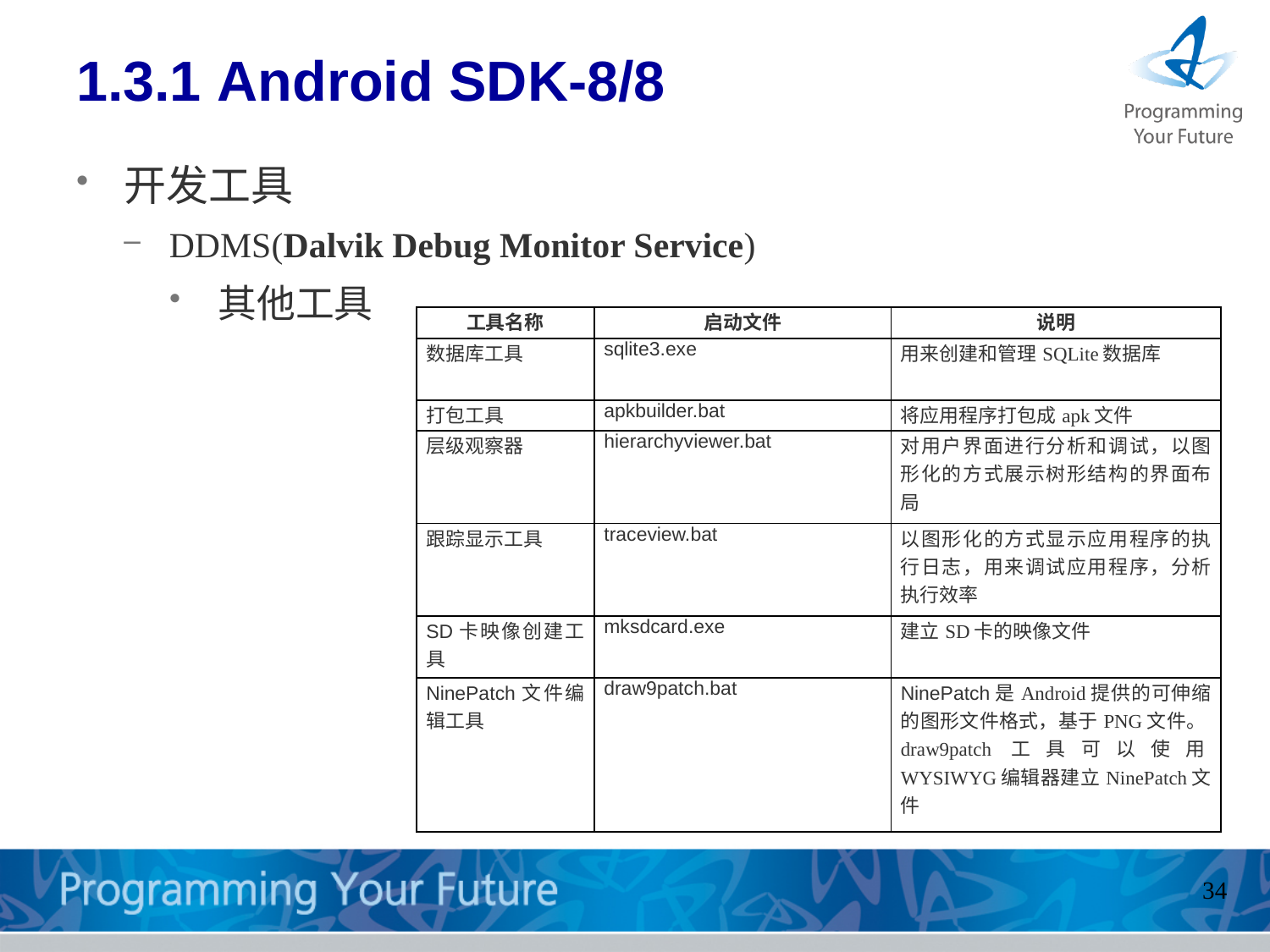

1.3.1 Android SDK-8/8
开发工具
DDMS(Dalvik Debug Monitor Service)
其他工具

| 工具名称 | 启动文件 | 说明 |
| --- | --- | --- |
| 数据库工具 | sqlite3.exe | 用来创建和管理SQLite数据库 |
| 打包工具 | apkbuilder.bat | 将应用程序打包成apk文件 |
| 层级观察器 | hierarchyviewer.bat | 对用户界面进行分析和调试，以图形化的方式展示树形结构的界面布局 |
| 跟踪显示工具 | traceview.bat | 以图形化的方式显示应用程序的执行日志，用来调试应用程序，分析执行效率 |
| SD卡映像创建工具 | mksdcard.exe | 建立SD卡的映像文件 |
| NinePatch文件编辑工具 | draw9patch.bat | NinePatch是Android提供的可伸缩的图形文件格式，基于PNG文件。draw9patch工具可以使用WYSIWYG编辑器建立NinePatch文件 |